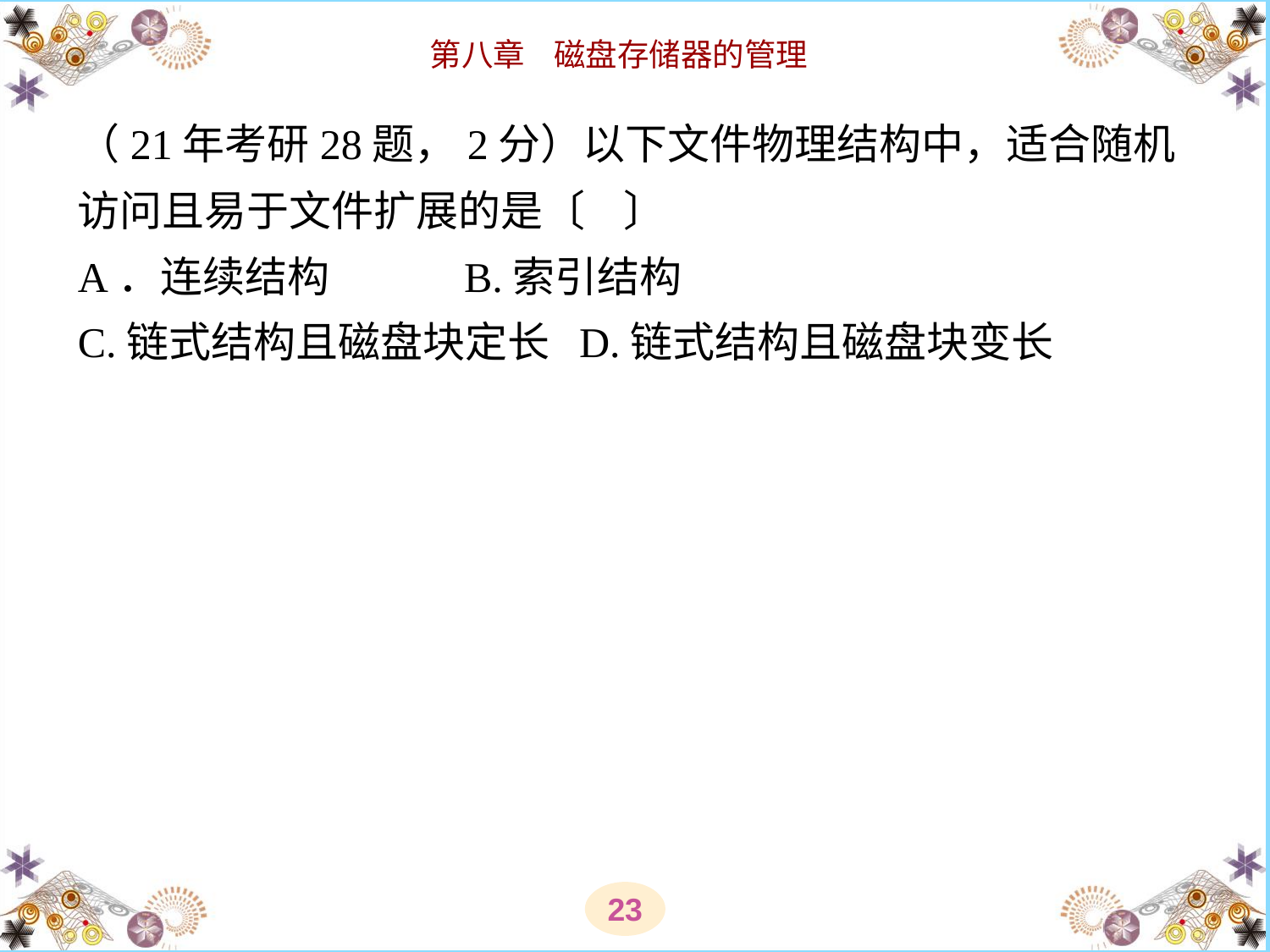

# （21年考研28题，2分）以下文件物理结构中，适合随机访问且易于文件扩展的是〔    〕   A．连续结构             B.索引结构   C.链式结构且磁盘块定长  D.链式结构且磁盘块变长